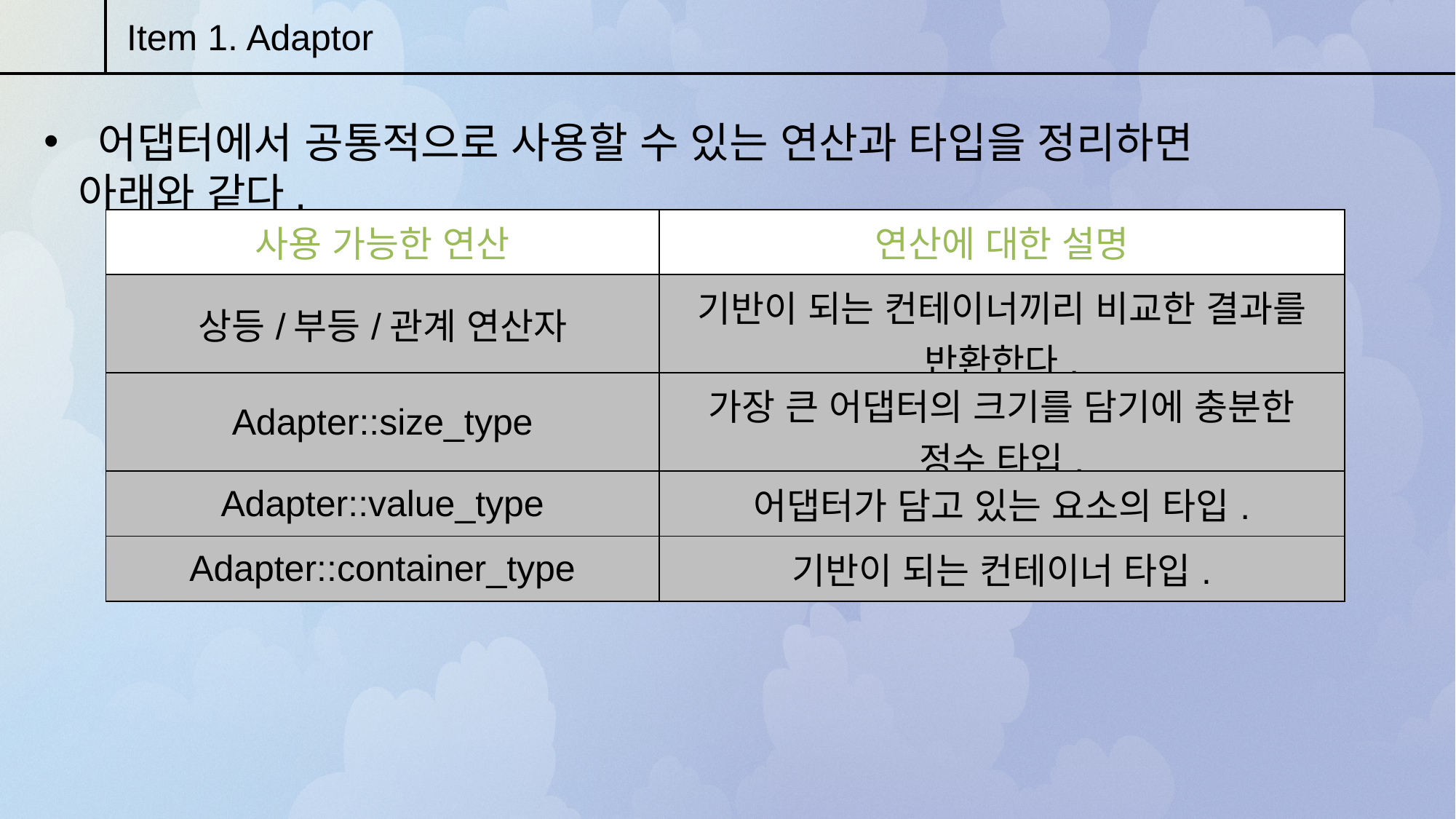

Item 1. Adaptor
 어댑터에서 공통적으로 사용할 수 있는 연산과 타입을 정리하면 아래와 같다.
| 사용 가능한 연산 | 연산에 대한 설명 |
| --- | --- |
| 상등/부등/관계 연산자 | 기반이 되는 컨테이너끼리 비교한 결과를 반환한다. |
| Adapter::size\_type | 가장 큰 어댑터의 크기를 담기에 충분한 정수 타입. |
| Adapter::value\_type | 어댑터가 담고 있는 요소의 타입. |
| Adapter::container\_type | 기반이 되는 컨테이너 타입. |